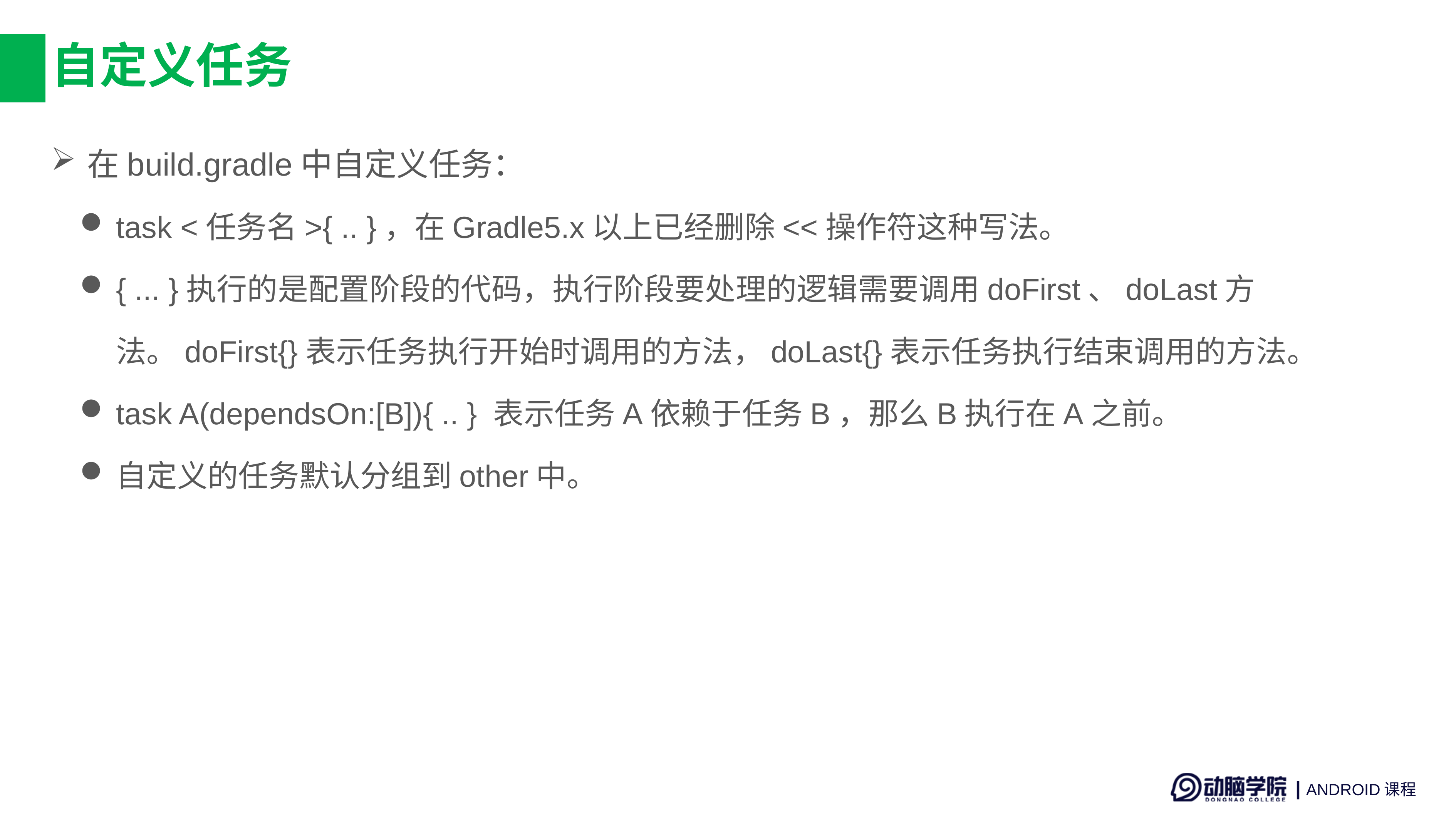

# 自定义任务
在build.gradle中自定义任务：
task <任务名>{ .. }，在Gradle5.x以上已经删除<<操作符这种写法。
{ ... }执行的是配置阶段的代码，执行阶段要处理的逻辑需要调用doFirst、doLast方法。doFirst{}表示任务执行开始时调用的方法，doLast{}表示任务执行结束调用的方法。
task A(dependsOn:[B]){ .. } 表示任务A依赖于任务B，那么B执行在A之前。
自定义的任务默认分组到other中。